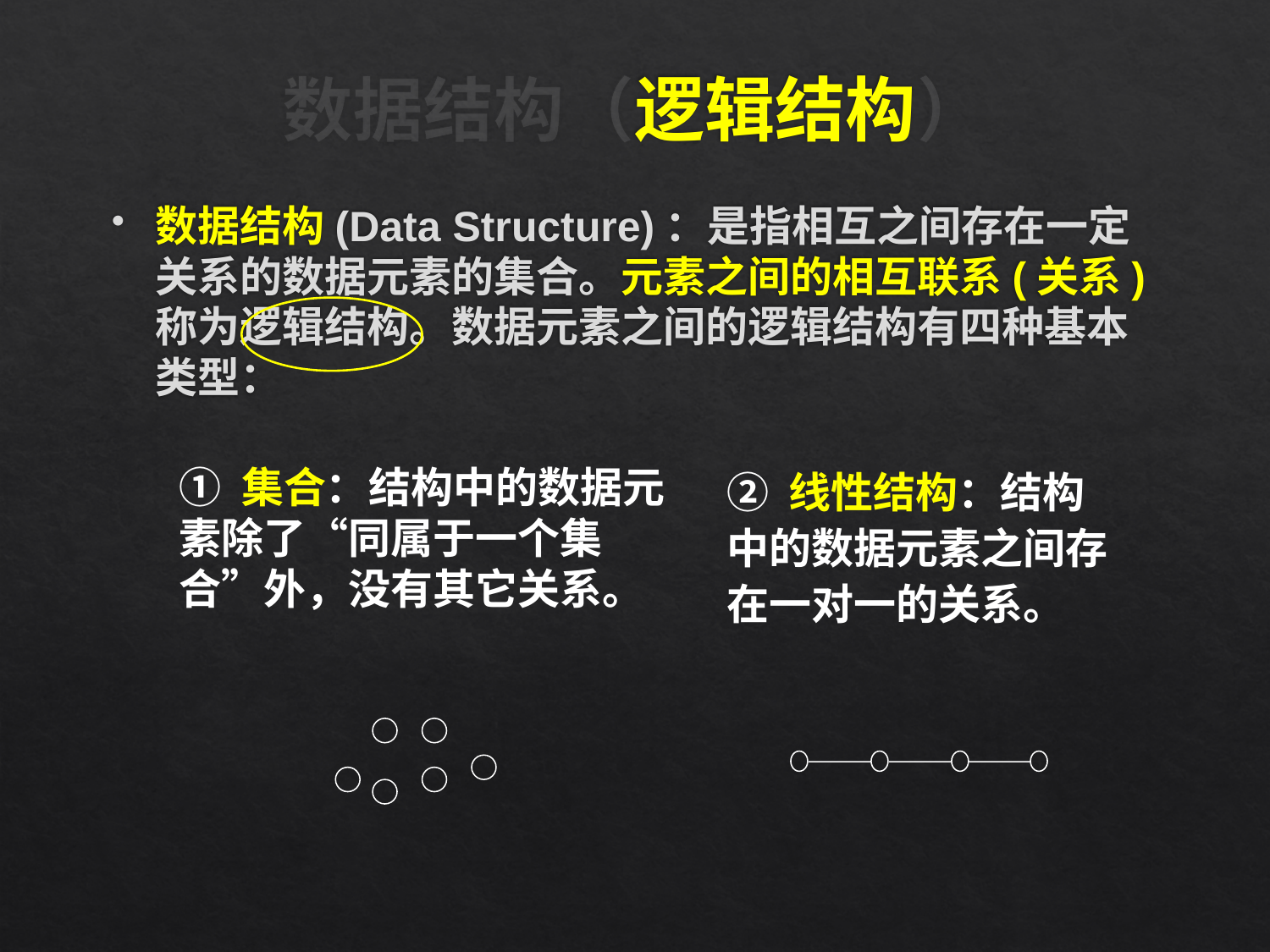

# 数据结构（逻辑结构）
数据结构(Data Structure)：是指相互之间存在一定关系的数据元素的集合。元素之间的相互联系(关系)称为逻辑结构。数据元素之间的逻辑结构有四种基本类型：

① 集合：结构中的数据元素除了“同属于一个集合”外，没有其它关系。
② 线性结构：结构中的数据元素之间存在一对一的关系。